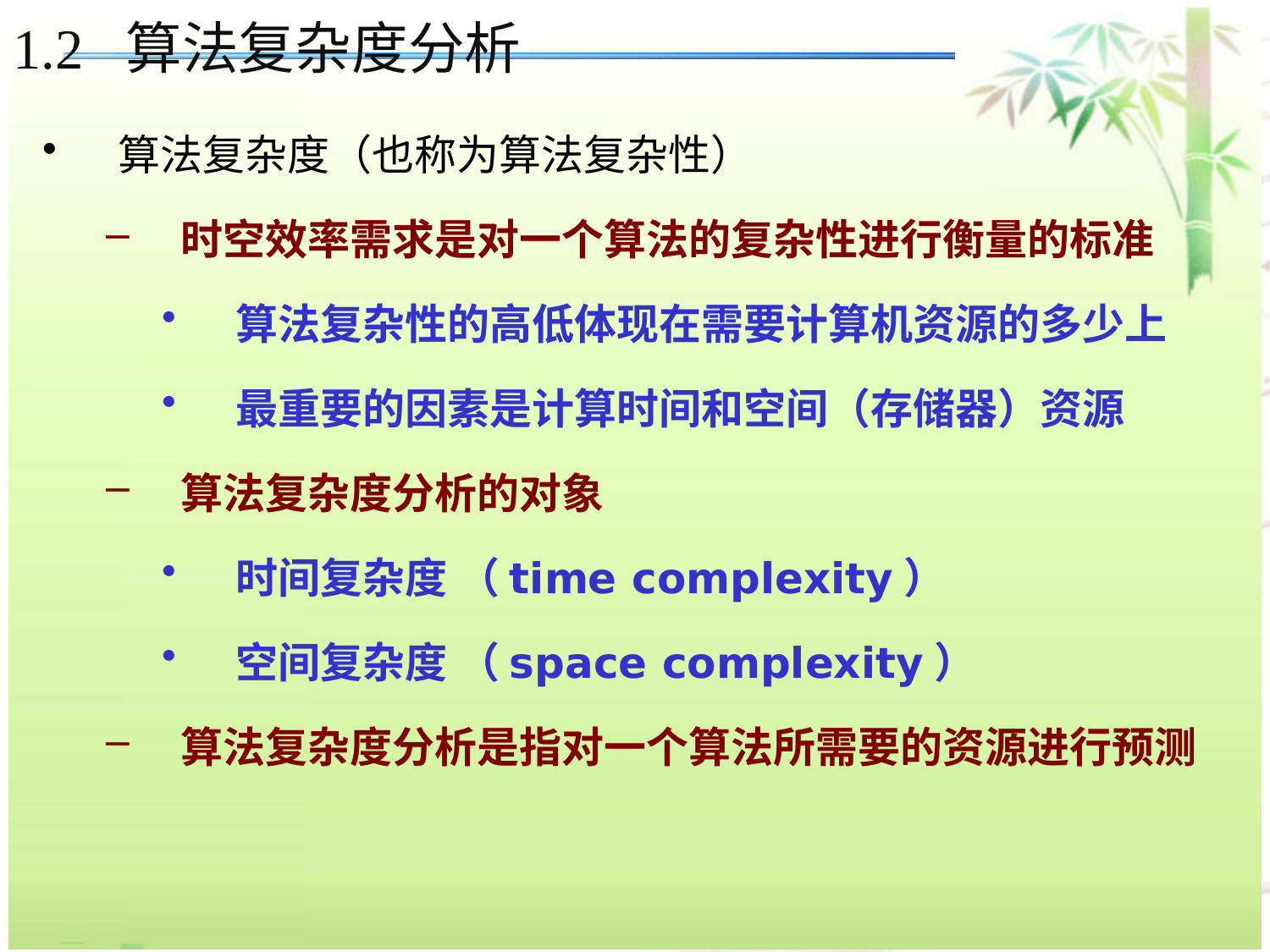

1.2  算法复杂度分析
算法复杂度（也称为算法复杂性）
时空效率需求是对一个算法的复杂性进行衡量的标准
算法复杂性的高低体现在需要计算机资源的多少上
最重要的因素是计算时间和空间（存储器）资源
算法复杂度分析的对象
时间复杂度 （time complexity）
空间复杂度 （space complexity）
算法复杂度分析是指对一个算法所需要的资源进行预测